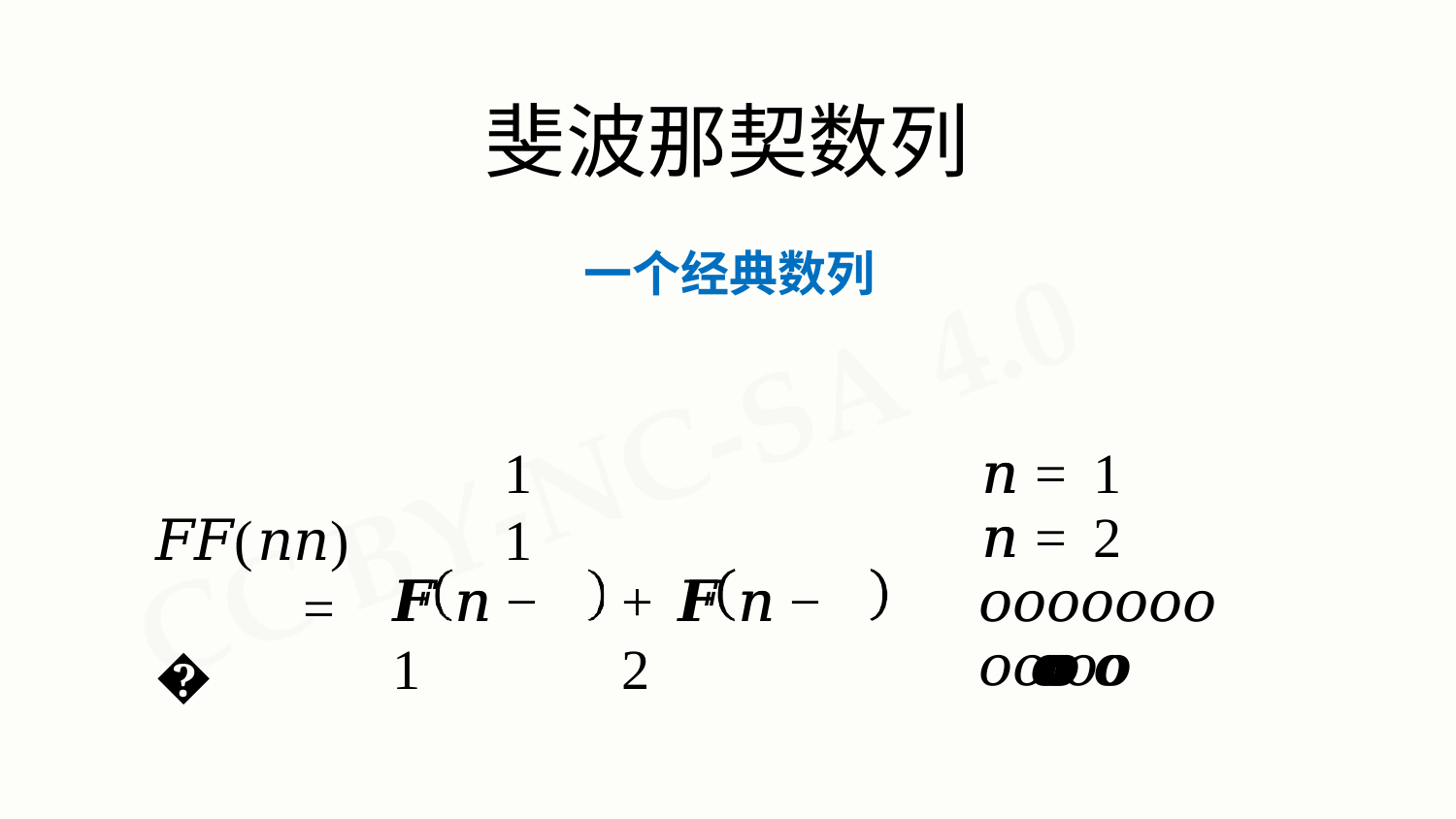

# 斐波那契数列
一个经典数列

1
1
𝑛𝑛 = 1
𝑛𝑛 = 2
𝑜𝑜𝑜𝑜𝑜𝑜𝑜𝑜𝑜𝑜𝑜𝑜𝑜𝑜𝑜𝑜𝑜

𝐹𝐹(𝑛𝑛)	= �
𝐹𝐹	𝑛𝑛 − 1
+ 𝐹𝐹	𝑛𝑛 − 2